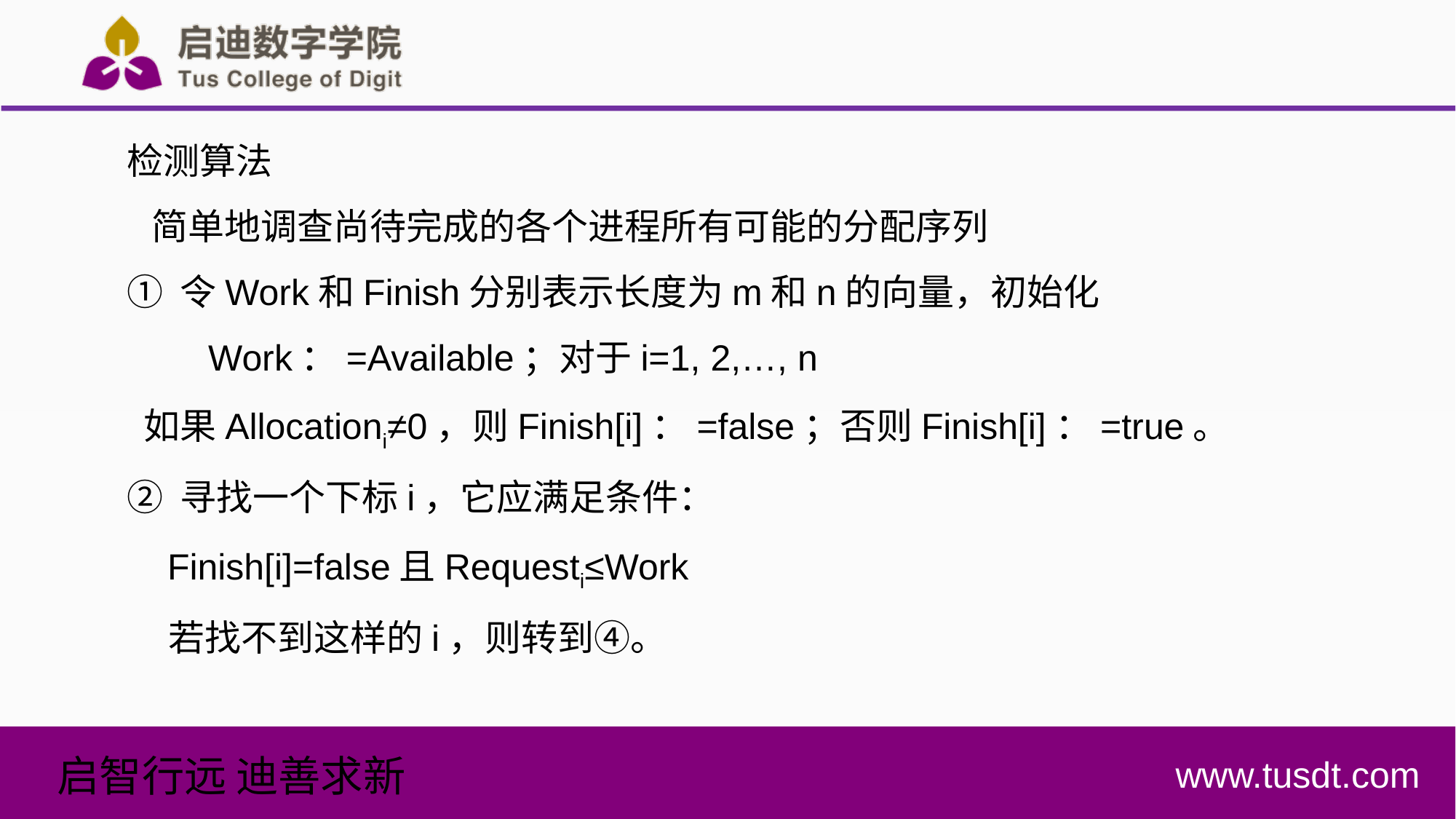

检测算法
  简单地调查尚待完成的各个进程所有可能的分配序列
① 令Work和Finish分别表示长度为m和n的向量，初始化
        Work：=Available；对于i=1, 2,…, n
 如果Allocationi≠0，则Finish[i]：=false；否则Finish[i]：=true。
② 寻找一个下标i，它应满足条件：
    Finish[i]=false且Requesti≤Work
    若找不到这样的i，则转到④。